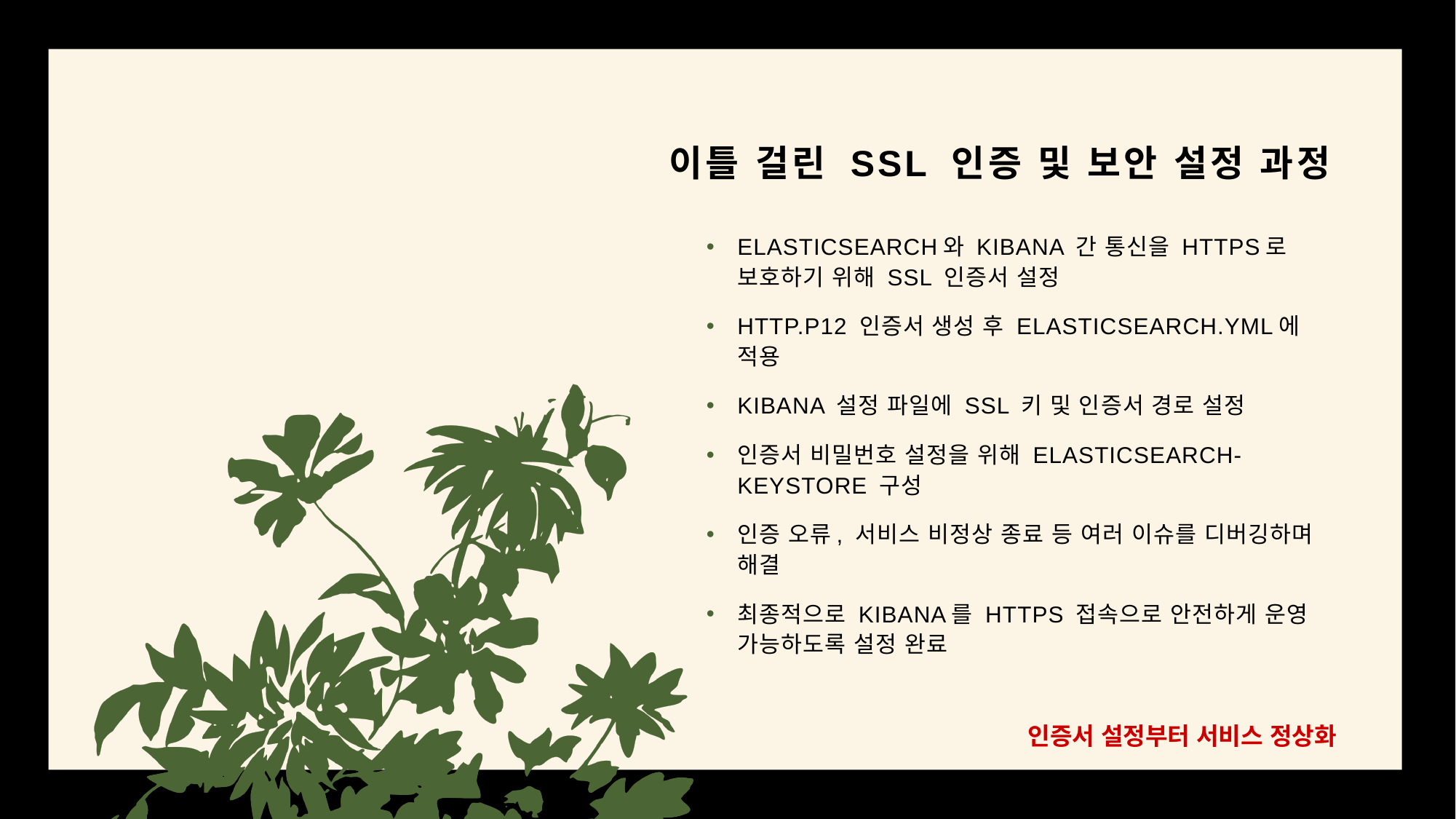

# 이틀 걸린 SSL 인증 및 보안 설정 과정
Elasticsearch와 Kibana 간 통신을 HTTPS로 보호하기 위해 SSL 인증서 설정
http.p12 인증서 생성 후 elasticsearch.yml에 적용
Kibana 설정 파일에 SSL 키 및 인증서 경로 설정
인증서 비밀번호 설정을 위해 elasticsearch-keystore 구성
인증 오류, 서비스 비정상 종료 등 여러 이슈를 디버깅하며 해결
최종적으로 Kibana를 HTTPS 접속으로 안전하게 운영 가능하도록 설정 완료

인증서 설정부터 서비스 정상화